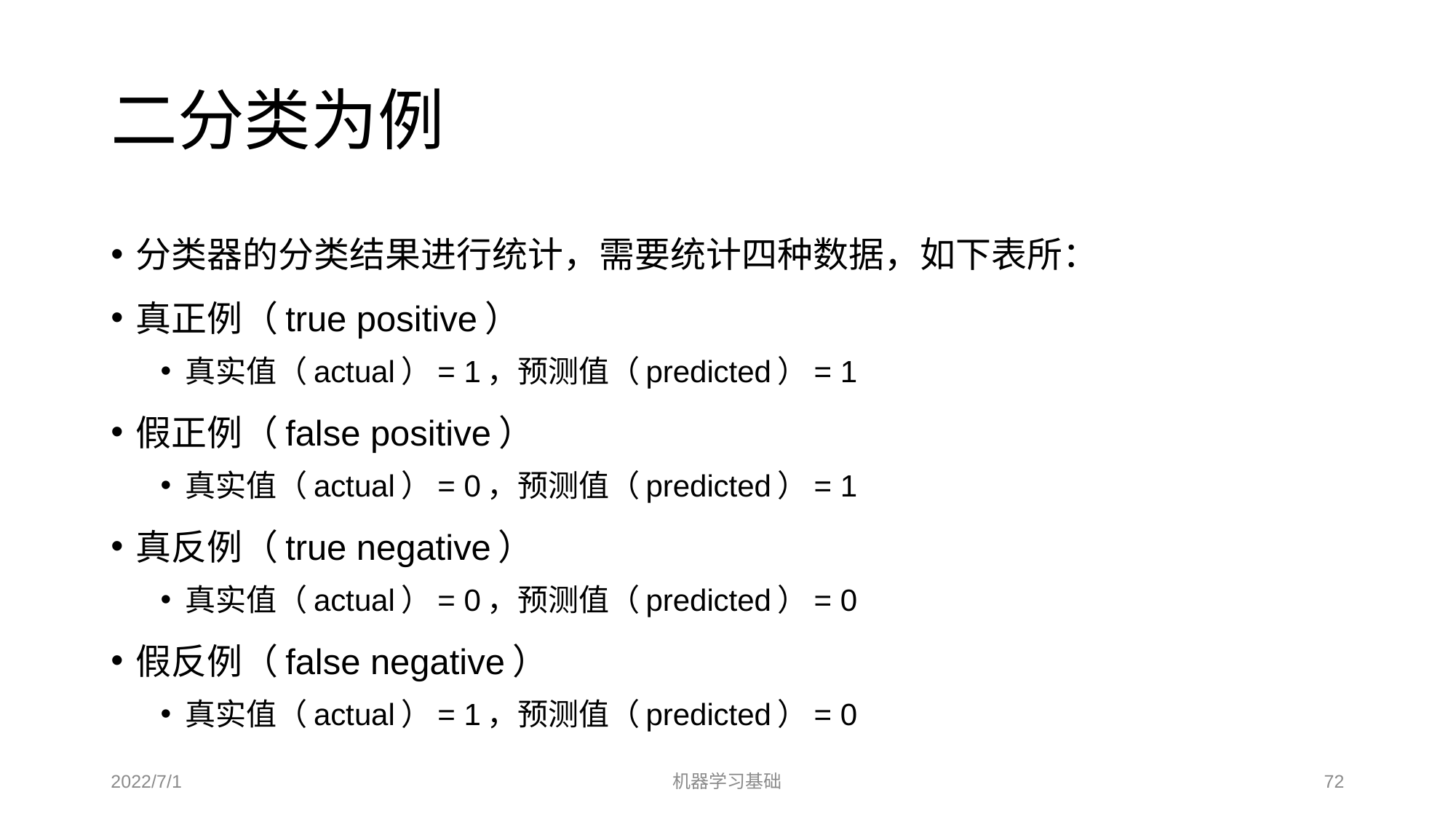

# 二分类为例
分类器的分类结果进行统计，需要统计四种数据，如下表所：
真正例（true positive）
真实值（actual）= 1，预测值（predicted）= 1
假正例（false positive）
真实值（actual）= 0，预测值（predicted）= 1
真反例（true negative）
真实值（actual）= 0，预测值（predicted）= 0
假反例（false negative）
真实值（actual）= 1，预测值（predicted）= 0
2022/7/1
机器学习基础
72